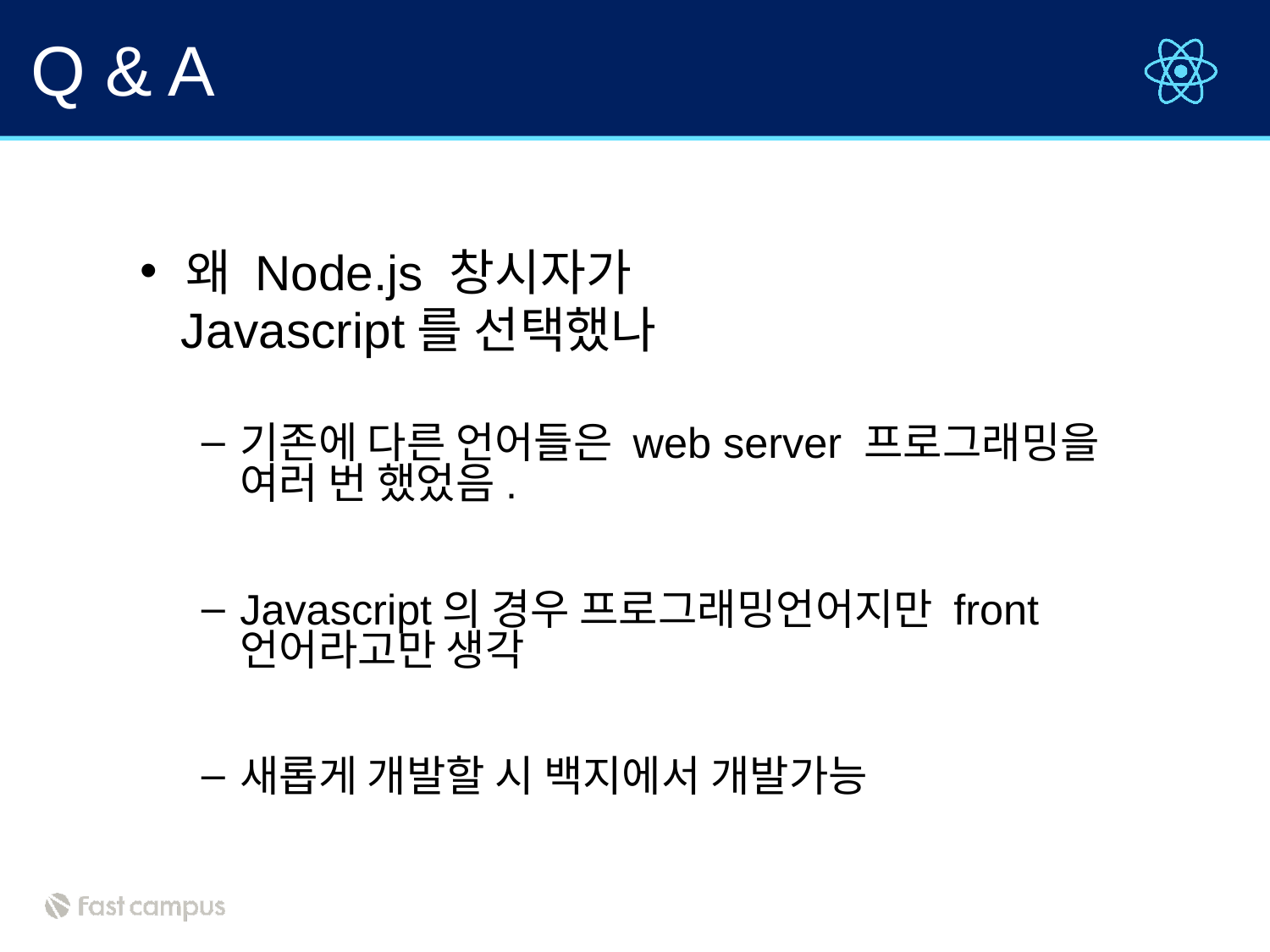

# Q & A
왜 Node.js 창시자가
   Javascript를 선택했나

기존에 다른 언어들은 web server 프로그래밍을 여러 번 했었음.

Javascript의 경우 프로그래밍언어지만 front 언어라고만 생각

새롭게 개발할 시 백지에서 개발가능